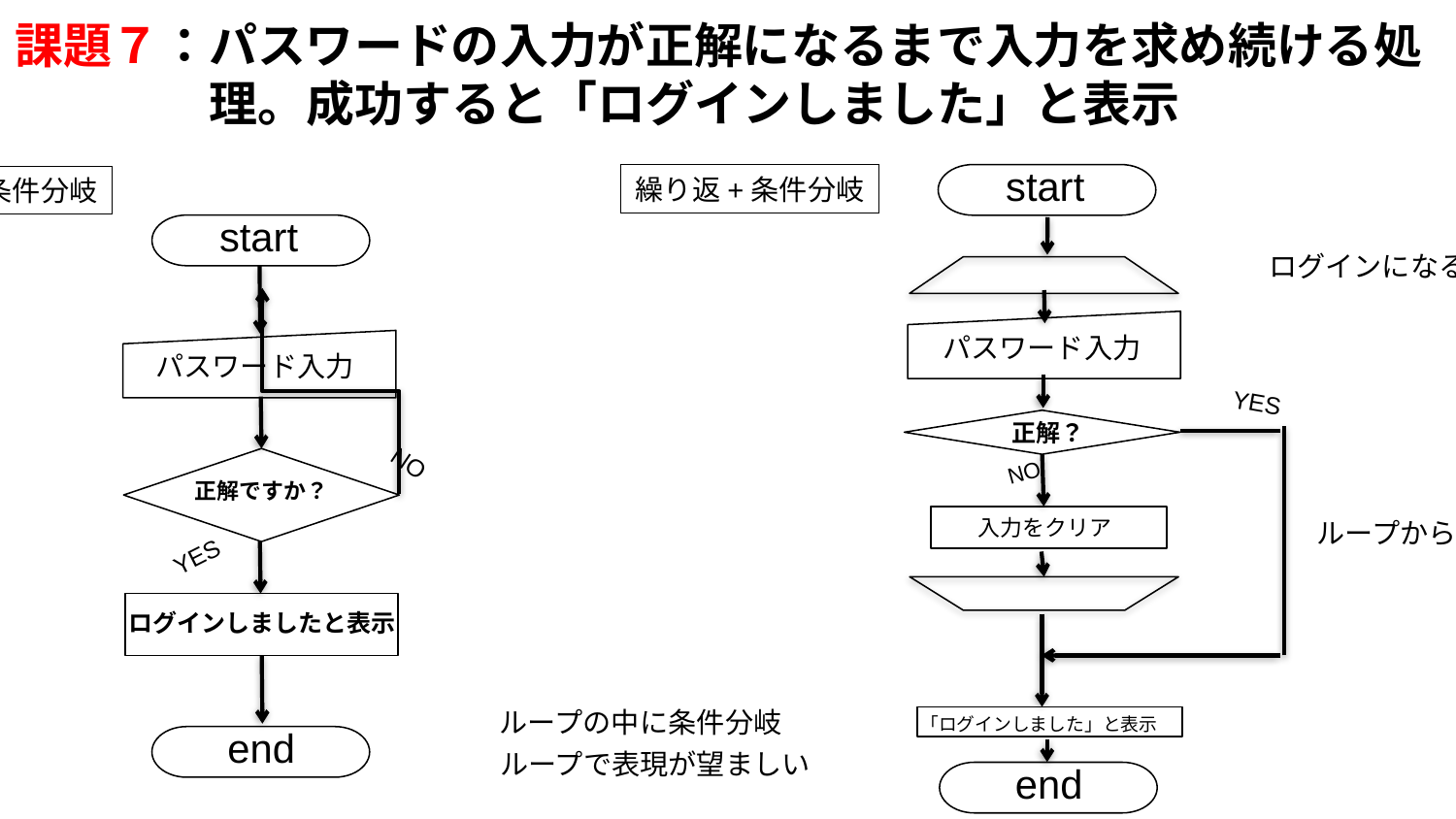

課題７：パスワードの入力が正解になるまで入力を求め続ける処	　理。成功すると「ログインしました」と表示
start
繰り返+条件分岐

条件分岐

start

ログインになるまで繰り返すループ

パスワード入力

パスワード入力
YES

正解？
NO

NO
正解ですか？
入力をクリア

ループから抜け出す条件分岐
YES

ログインしましたと表示
ループの中に条件分岐

「ログインしました」と表示

end

ループで表現が望ましい

end